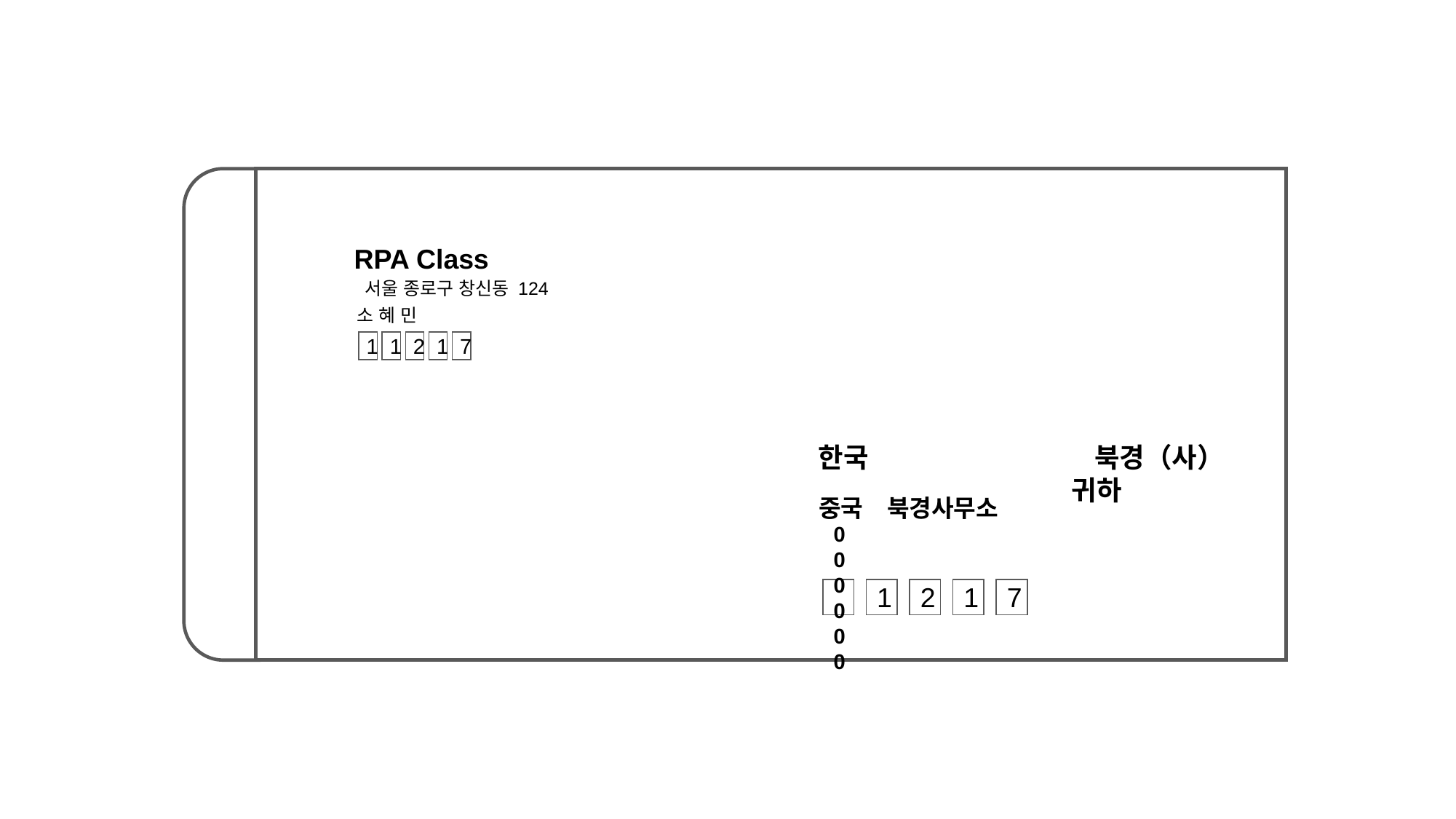

RPA Class
서울 종로구 창신동 124
소 혜 민
1
1
2
1
7
한국　　　　　　　　 북경（사）　　　　　　　　　　 귀하
중국　북경사무소
000000
1
2
1
7